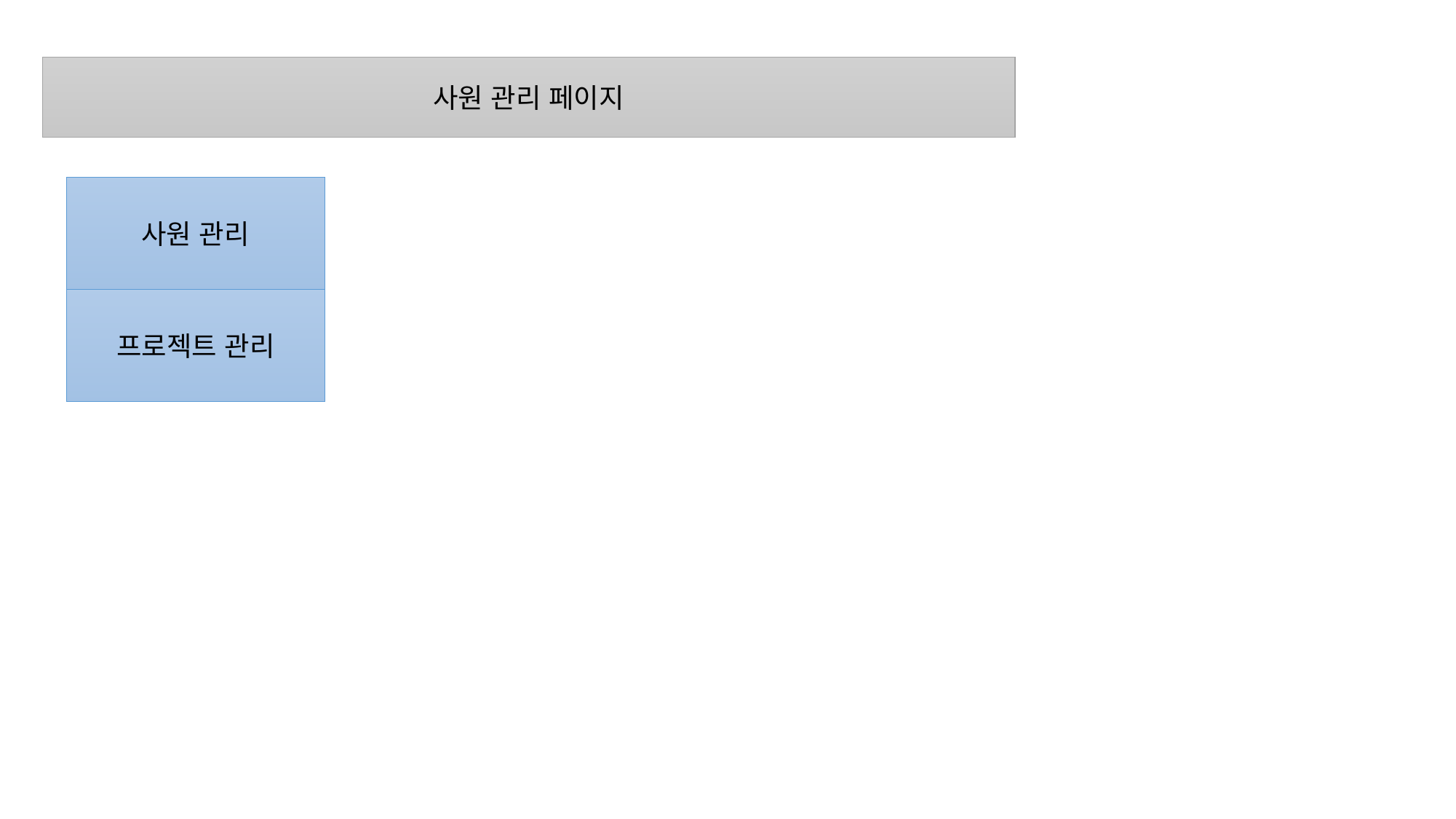

사원 관리 페이지
사원 관리
프로젝트 관리